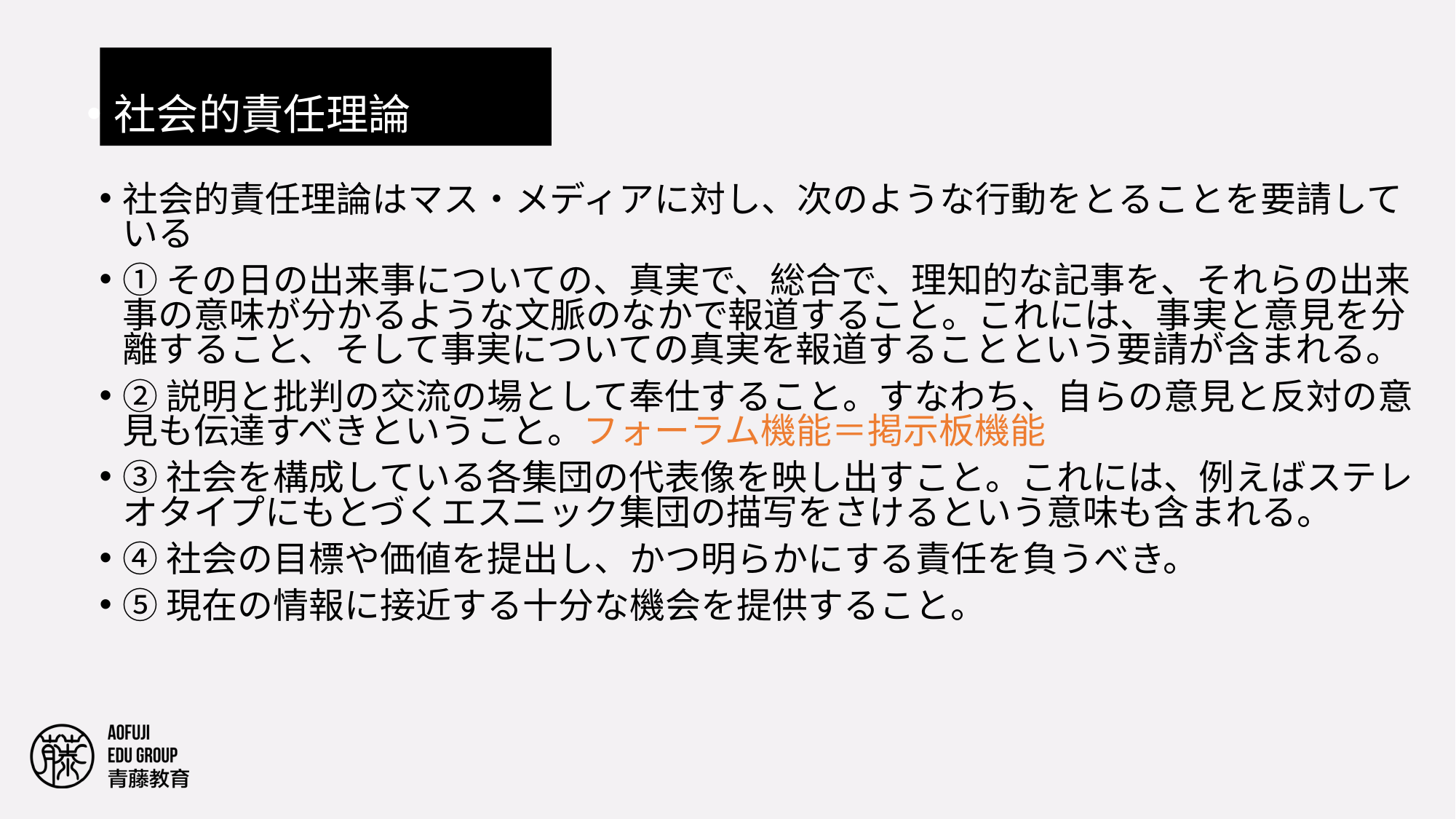

#

社会的責任理論
社会的責任理論はマス・メディアに対し、次のような行動をとることを要請している
①その日の出来事についての、真実で、総合で、理知的な記事を、それらの出来事の意味が分かるような文脈のなかで報道すること。これには、事実と意見を分離すること、そして事実についての真実を報道することという要請が含まれる。
②説明と批判の交流の場として奉仕すること。すなわち、自らの意見と反対の意見も伝達すべきということ。フォーラム機能＝掲示板機能
③社会を構成している各集団の代表像を映し出すこと。これには、例えばステレオタイプにもとづくエスニック集団の描写をさけるという意味も含まれる。
④社会の目標や価値を提出し、かつ明らかにする責任を負うべき。
⑤現在の情報に接近する十分な機会を提供すること。